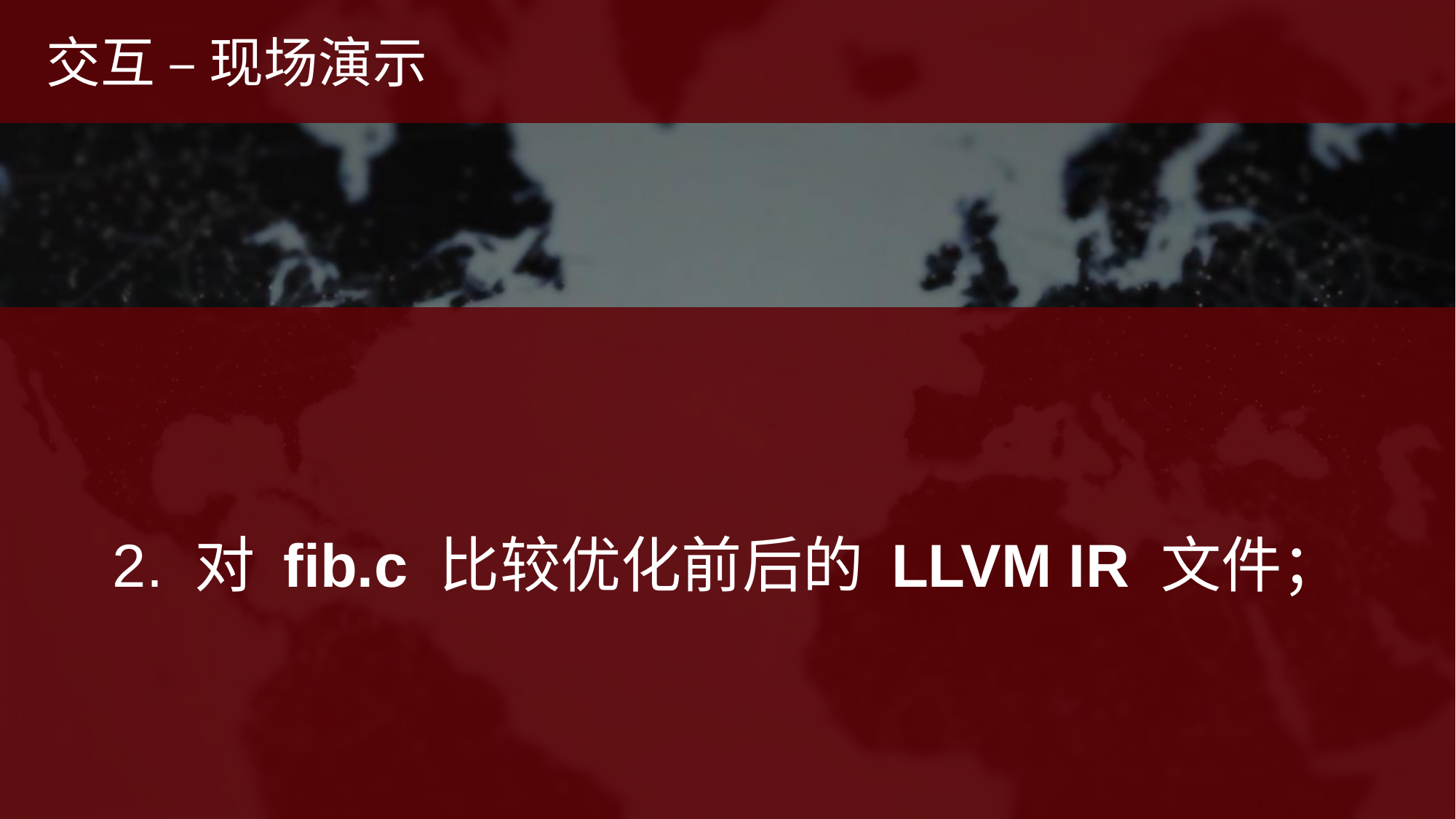

交互 – 现场演示

2. 对 fib.c 比较优化前后的 LLVM IR 文件；